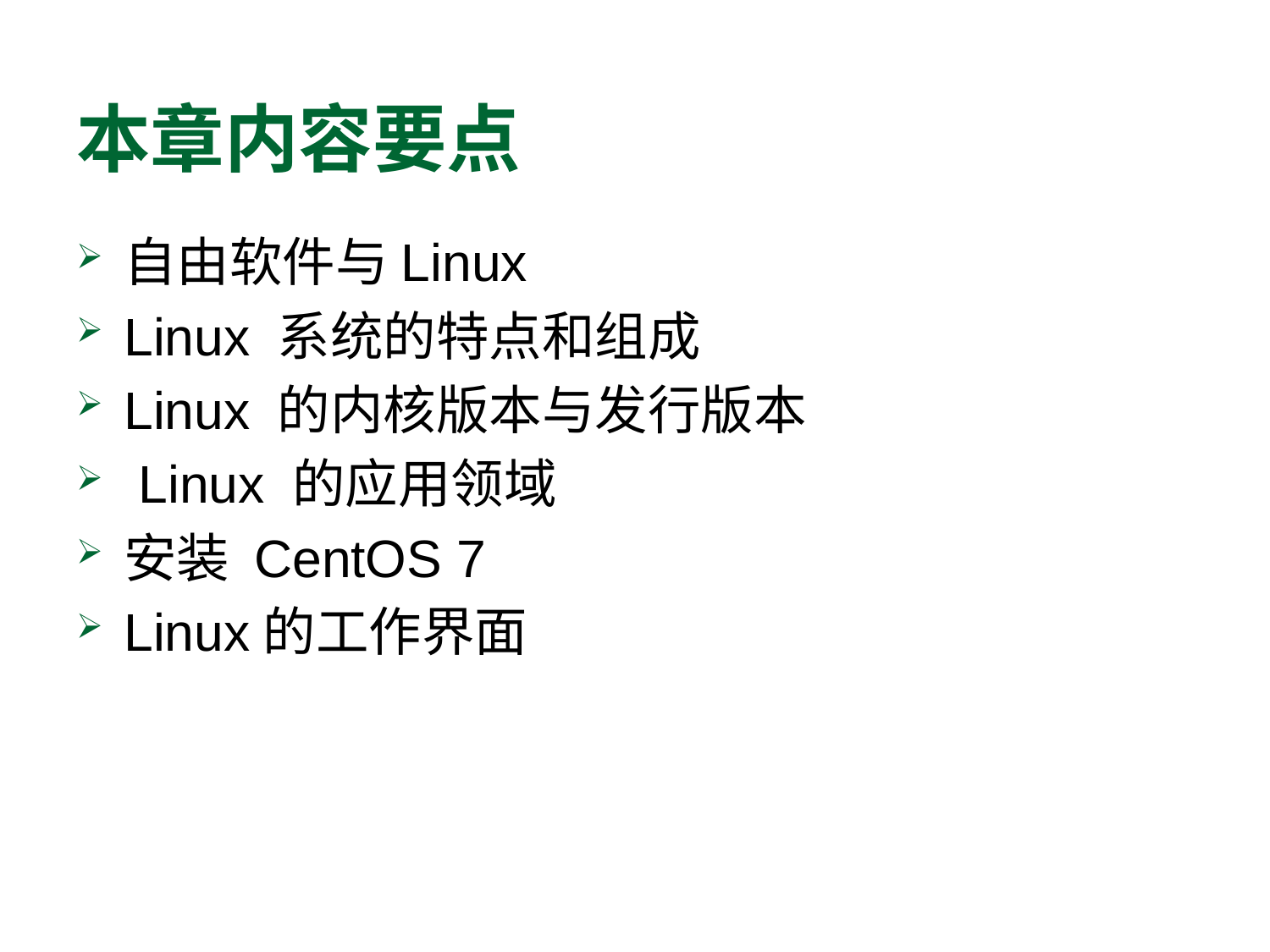

# 本章内容要点
自由软件与Linux
Linux 系统的特点和组成
Linux 的内核版本与发行版本
 Linux 的应用领域
安装 CentOS 7
Linux的工作界面